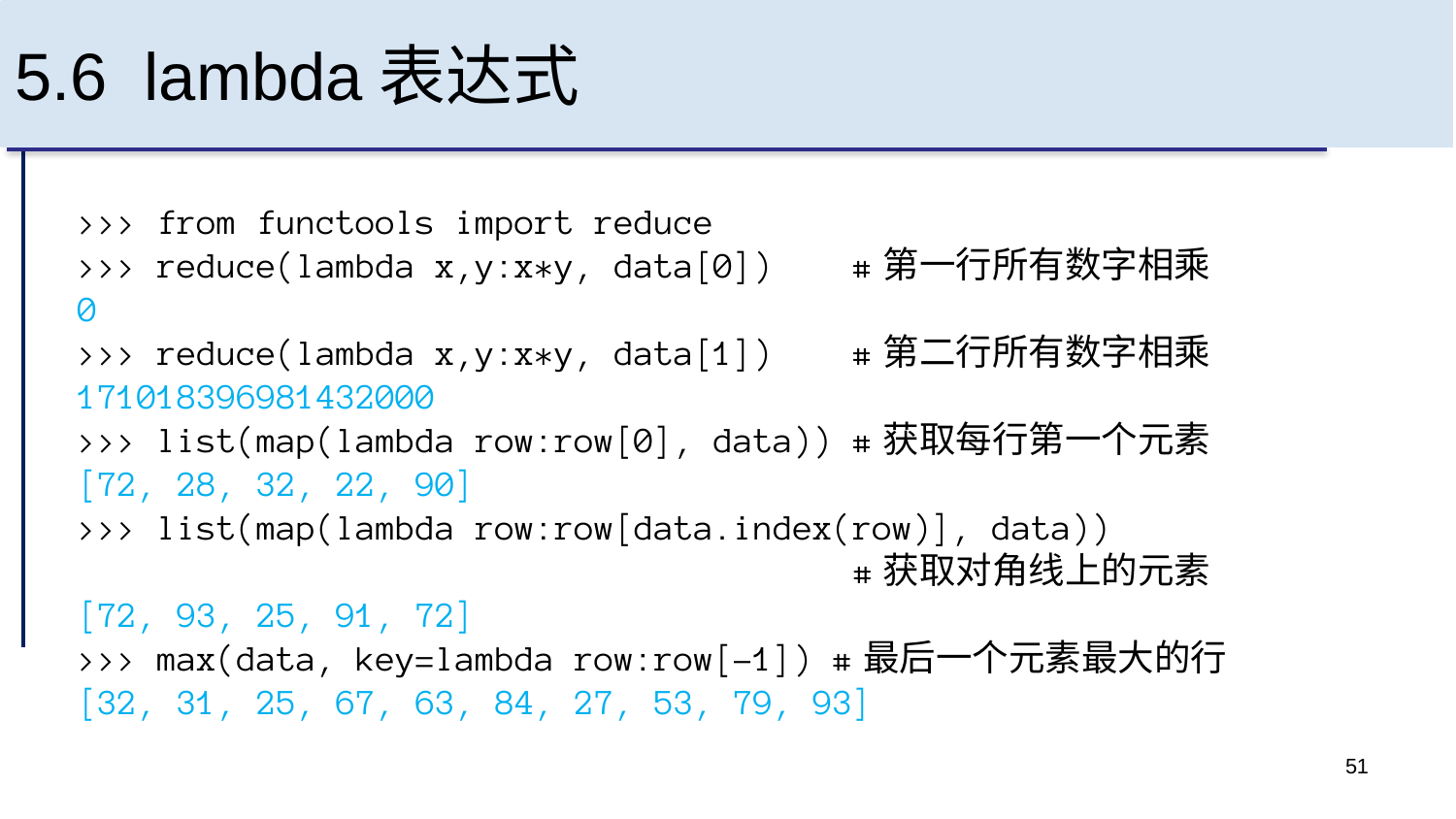

# 5.6  lambda表达式
>>> from functools import reduce
>>> reduce(lambda x,y:x*y, data[0])    #第一行所有数字相乘
0
>>> reduce(lambda x,y:x*y, data[1])    #第二行所有数字相乘
171018396981432000
>>> list(map(lambda row:row[0], data)) #获取每行第一个元素
[72, 28, 32, 22, 90]
>>> list(map(lambda row:row[data.index(row)], data))
                                       #获取对角线上的元素
[72, 93, 25, 91, 72]
>>> max(data, key=lambda row:row[-1]) #最后一个元素最大的行
[32, 31, 25, 67, 63, 84, 27, 53, 79, 93]
51